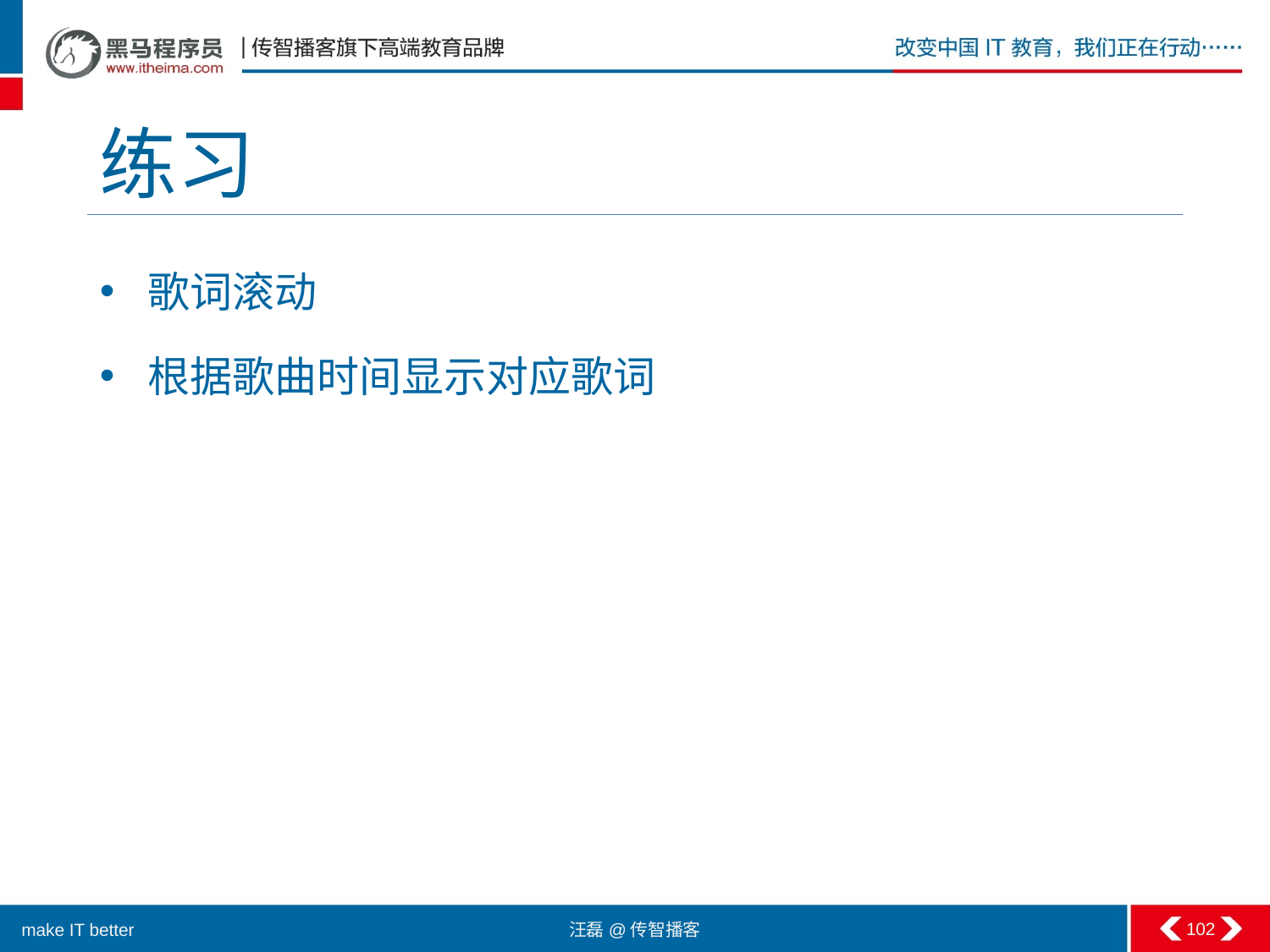

# 练习
歌词滚动
根据歌曲时间显示对应歌词
102
汪磊@传智播客
make IT better